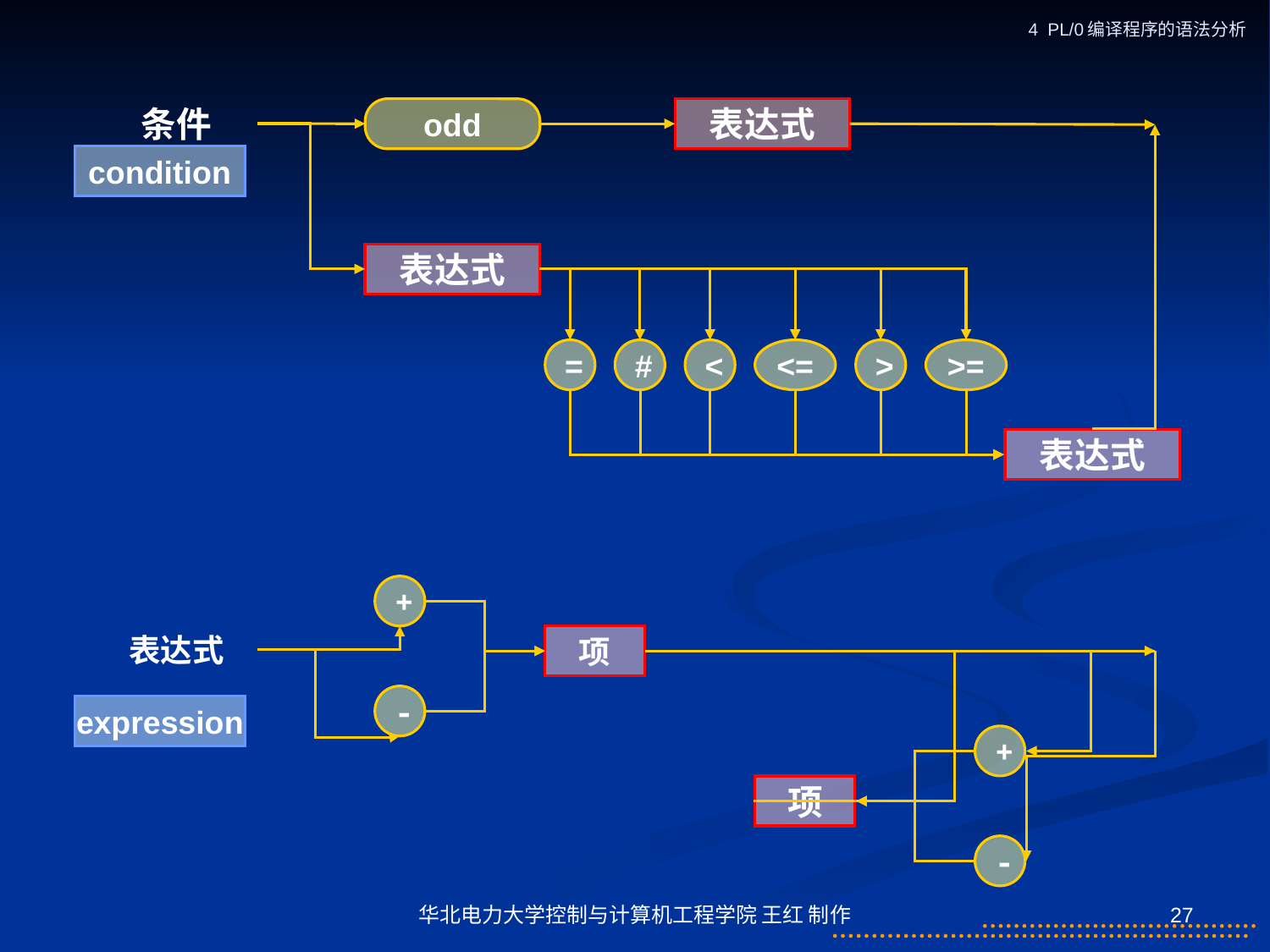

4  PL/0编译程序的语法分析
条件
odd
表达式

表达式
=
#
<
<=
>
>=
表达式
condition
+
表达式
项

-
+
项
-
expression
华北电力大学控制与计算机工程学院 王红 制作
27